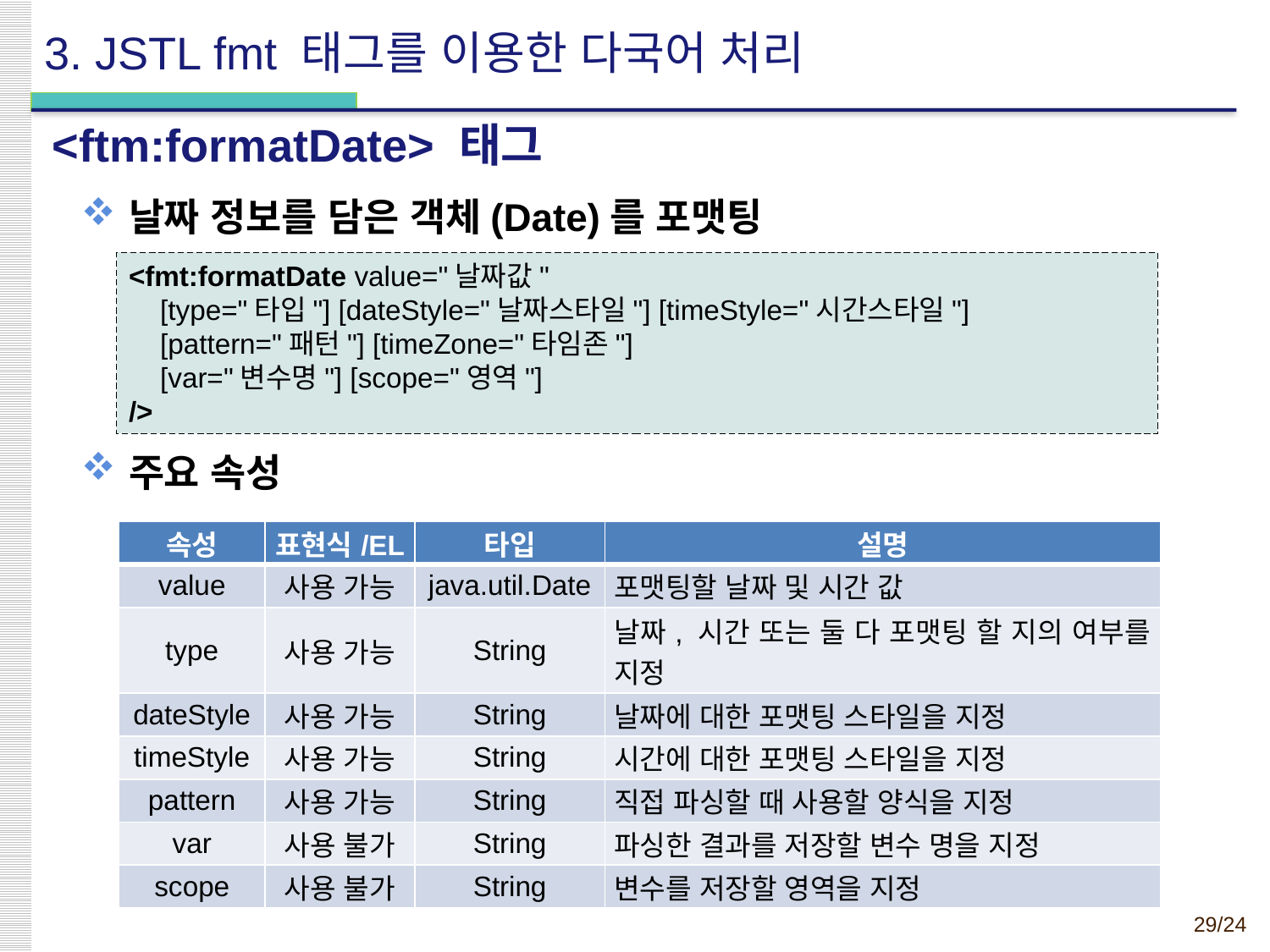

# 3. JSTL fmt 태그를 이용한 다국어 처리
<ftm:formatDate> 태그
날짜 정보를 담은 객체(Date)를 포맷팅

주요 속성
<fmt:formatDate value="날짜값"
    [type="타입"] [dateStyle="날짜스타일"] [timeStyle="시간스타일"]
    [pattern="패턴"] [timeZone="타임존"]
    [var="변수명"] [scope="영역"]
/>
| 속성 | 표현식/EL | 타입 | 설명 |
| --- | --- | --- | --- |
| value | 사용 가능 | java.util.Date | 포맷팅할 날짜 및 시간 값 |
| type | 사용 가능 | String | 날짜, 시간 또는 둘 다 포맷팅 할 지의 여부를 지정 |
| dateStyle | 사용 가능 | String | 날짜에 대한 포맷팅 스타일을 지정 |
| timeStyle | 사용 가능 | String | 시간에 대한 포맷팅 스타일을 지정 |
| pattern | 사용 가능 | String | 직접 파싱할 때 사용할 양식을 지정 |
| var | 사용 불가 | String | 파싱한 결과를 저장할 변수 명을 지정 |
| scope | 사용 불가 | String | 변수를 저장할 영역을 지정 |